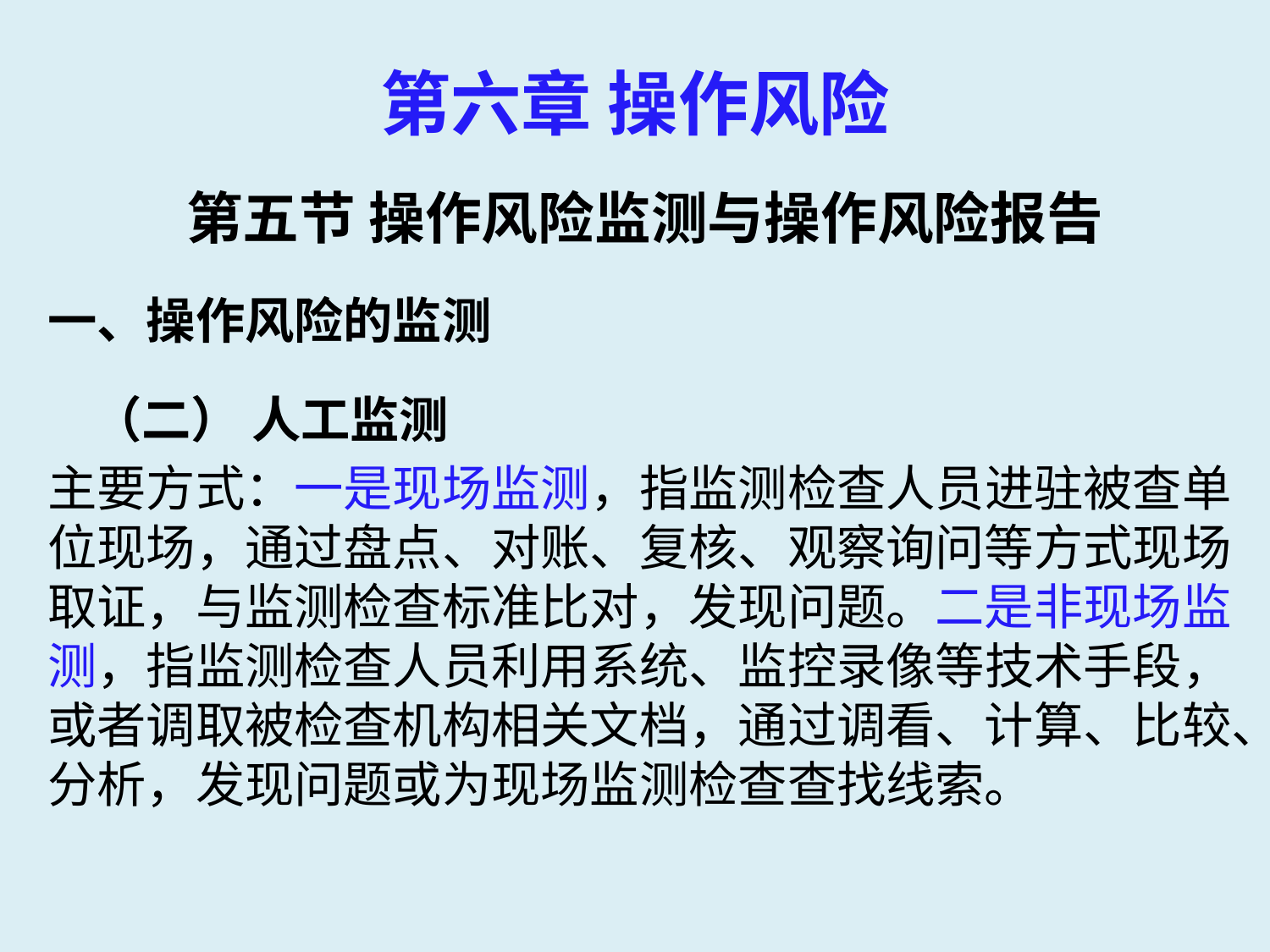

# 第六章 操作风险
第五节 操作风险监测与操作风险报告
一、操作风险的监测
   （二） 人工监测
主要方式：一是现场监测，指监测检查人员进驻被查单位现场，通过盘点、对账、复核、观察询问等方式现场取证，与监测检查标准比对，发现问题。二是非现场监测，指监测检查人员利用系统、监控录像等技术手段，或者调取被检查机构相关文档，通过调看、计算、比较、分析，发现问题或为现场监测检查查找线索。

25